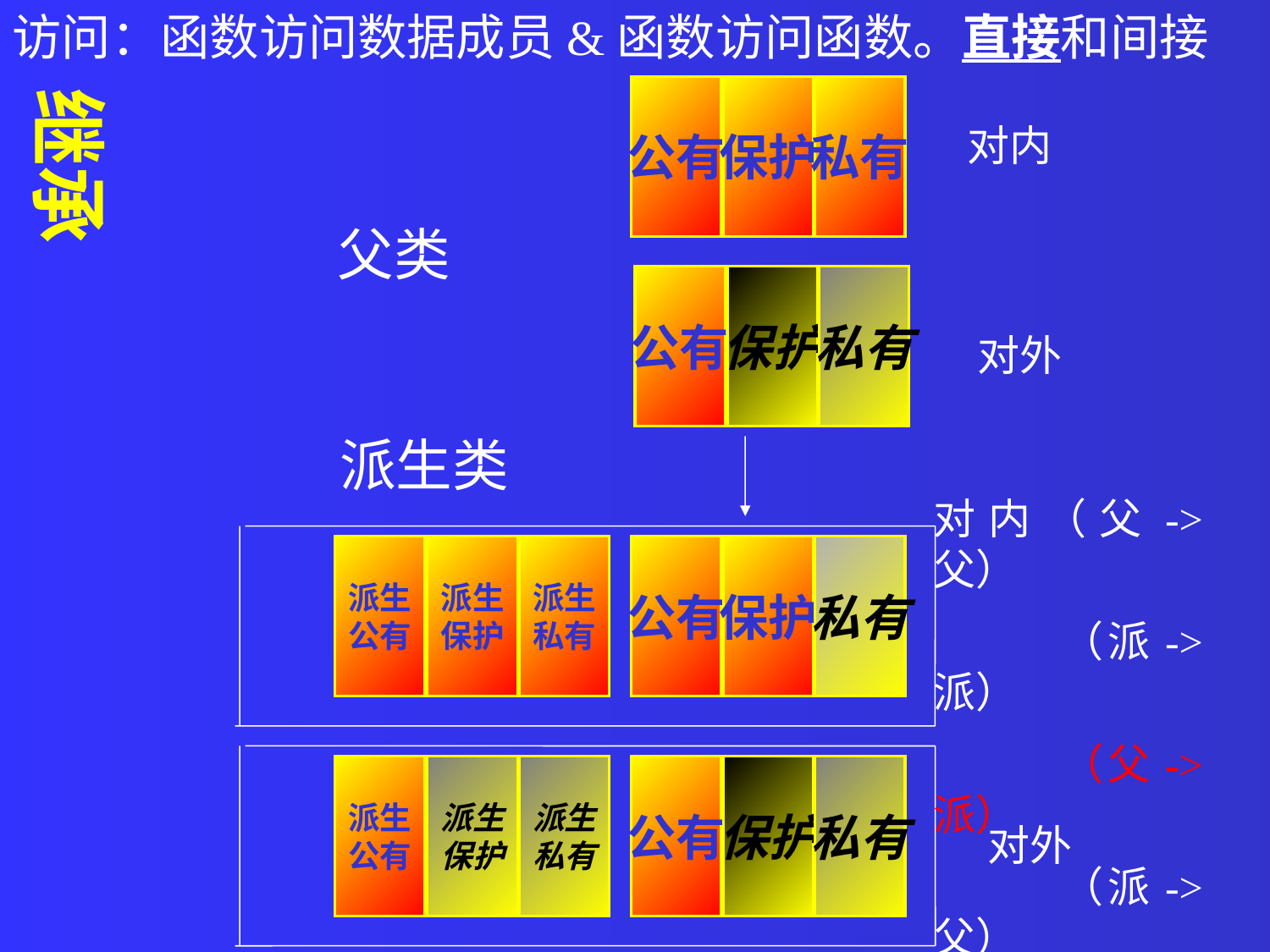

访问：函数访问数据成员&函数访问函数。直接和间接
继承
公有
保护
私有
对内
父类
公有
保护
私有
对外
派生类

对内（父->父）
        （派->派）
        （父->派）
        （派->父）

公有
保护
私有
派生
公有
派生
保护
派生
私有

公有
保护
私有
派生
公有
派生
保护
派生
私有
对外